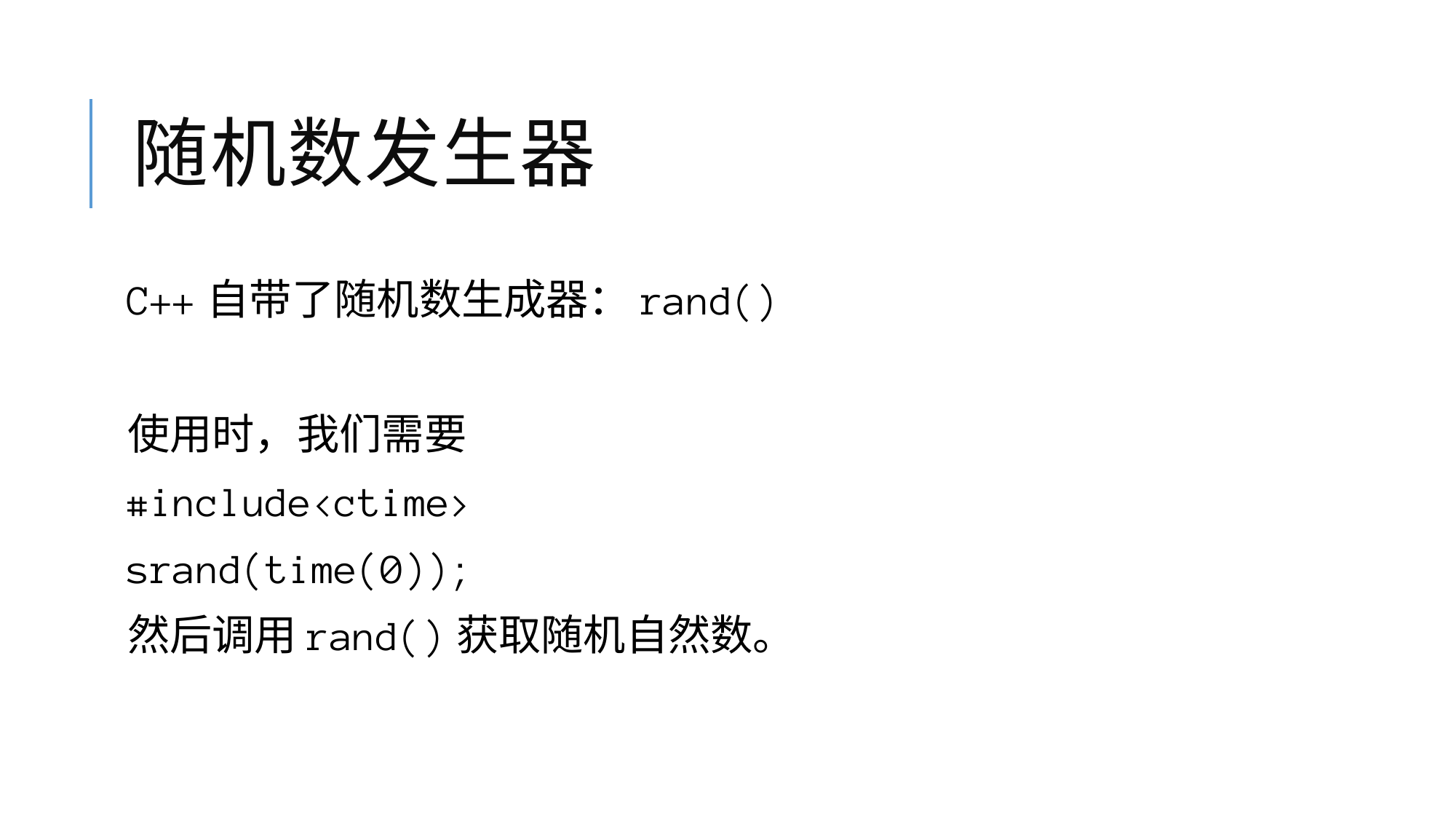

# 随机数发生器
C++自带了随机数生成器：rand()

使用时，我们需要
#include<ctime>
srand(time(0));
然后调用rand()获取随机自然数。